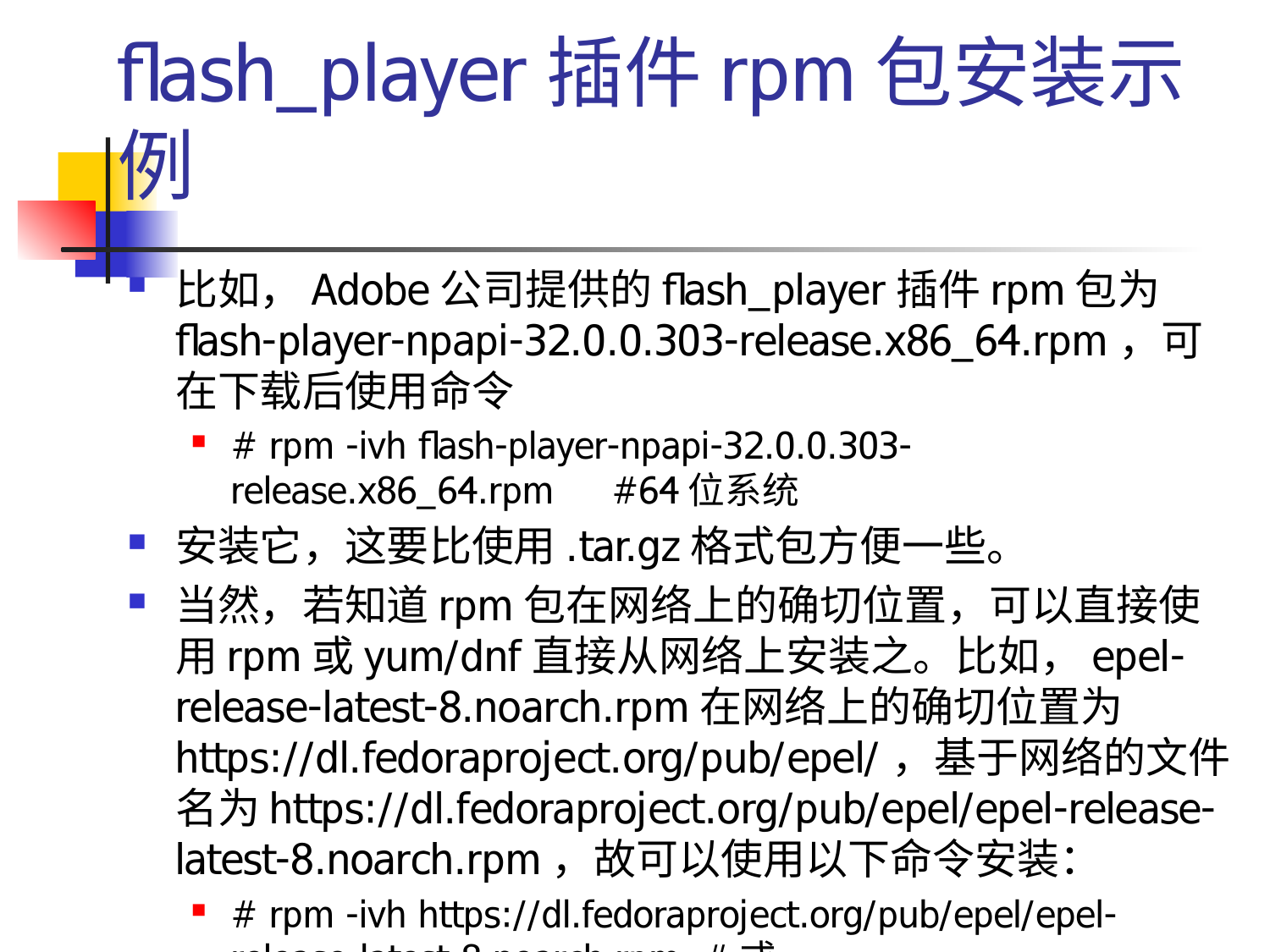

# flash_player插件rpm包安装示例
比如，Adobe公司提供的flash_player插件rpm包为flash-player-npapi-32.0.0.303-release.x86_64.rpm，可在下载后使用命令
# rpm -ivh flash-player-npapi-32.0.0.303-release.x86_64.rpm 	#64位系统
安装它，这要比使用.tar.gz格式包方便一些。
当然，若知道rpm包在网络上的确切位置，可以直接使用rpm或yum/dnf直接从网络上安装之。比如，epel-release-latest-8.noarch.rpm在网络上的确切位置为https://dl.fedoraproject.org/pub/epel/，基于网络的文件名为https://dl.fedoraproject.org/pub/epel/epel-release-latest-8.noarch.rpm，故可以使用以下命令安装：
# rpm -ivh https://dl.fedoraproject.org/pub/epel/epel-release-latest-8.noarch.rpm  #或
# yum install https://dl.fedoraproject.org/pub/epel/epel-release-latest-8.noarch.rpm